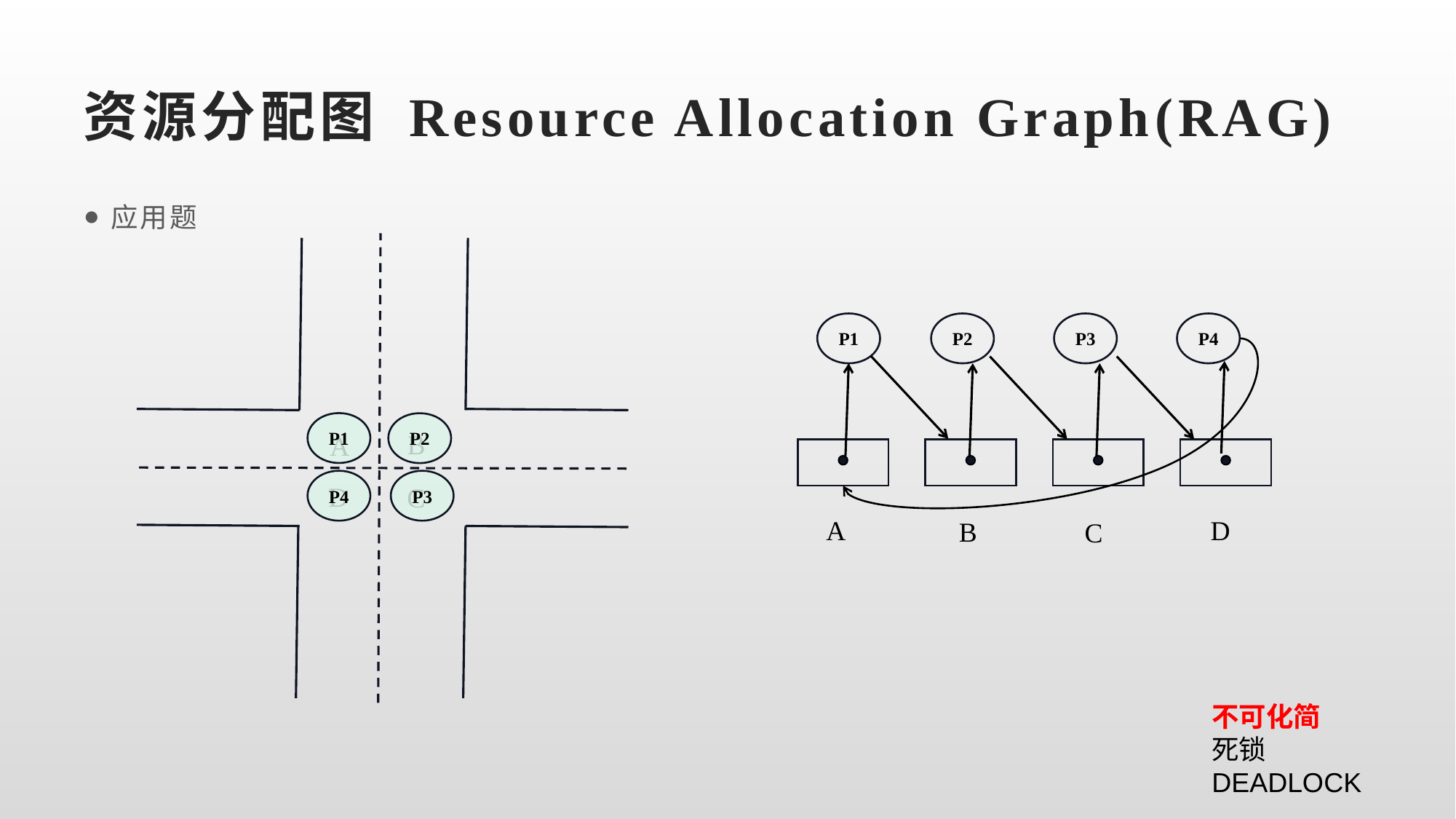

# 资源分配图 Resource Allocation Graph(RAG)
应用题
P1
P2
P3
P4
P1
P2
B
A

P4
P3
D
C
A
D
B
C
不可化简
死锁
DEADLOCK